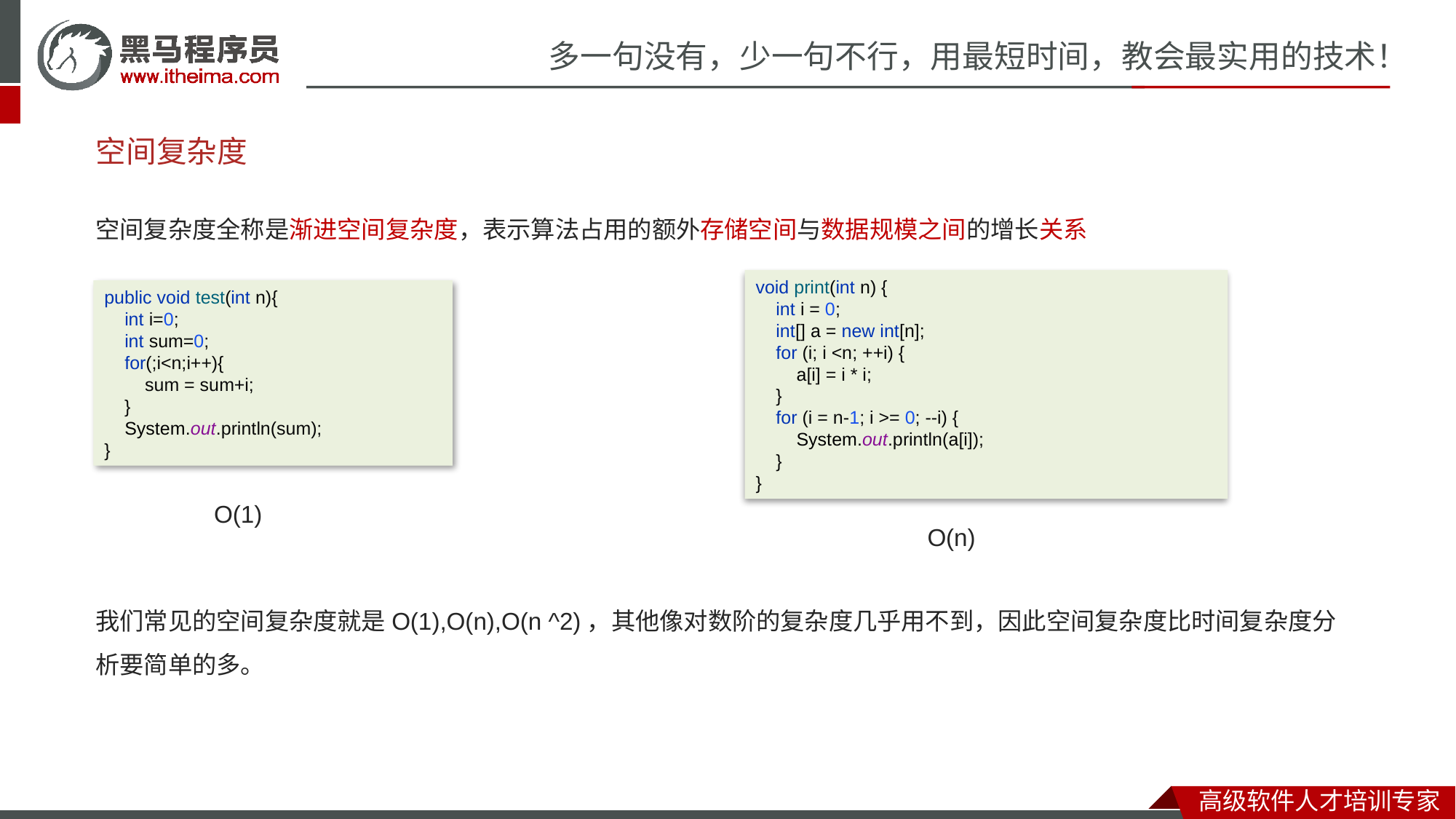

# 空间复杂度
空间复杂度全称是渐进空间复杂度，表示算法占用的额外存储空间与数据规模之间的增长关系
void print(int n) {
    int i = 0;
    int[] a = new int[n];
    for (i; i <n; ++i) {
        a[i] = i * i;
    }
    for (i = n-1; i >= 0; --i) {
        System.out.println(a[i]);
    }
}
public void test(int n){
    int i=0;
    int sum=0;
    for(;i<n;i++){
        sum = sum+i;
    }
    System.out.println(sum);
}
O(1)
O(n)
我们常见的空间复杂度就是O(1),O(n),O(n ^2)，其他像对数阶的复杂度几乎用不到，因此空间复杂度比时间复杂度分析要简单的多。